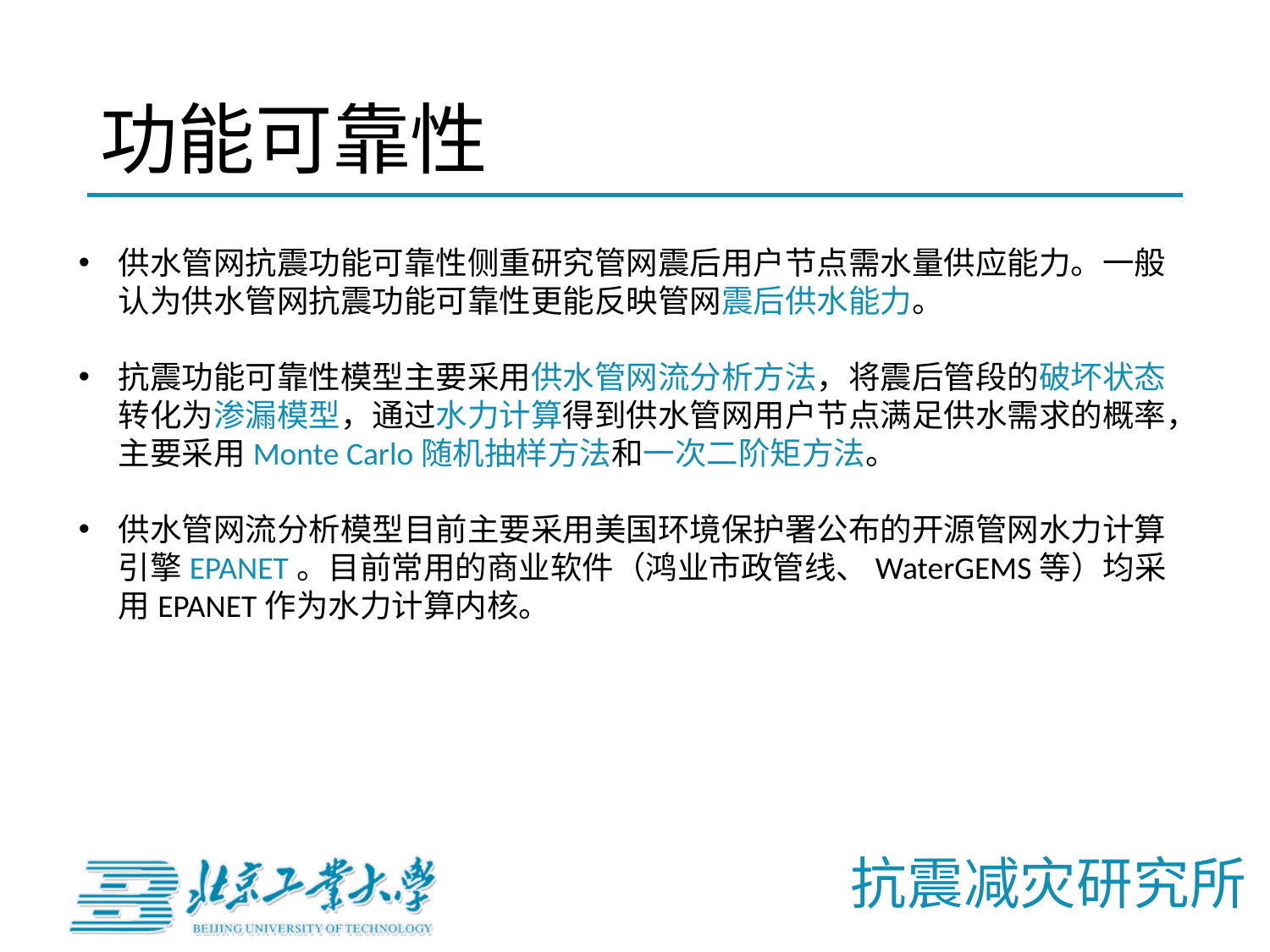

# 功能可靠性
供水管网抗震功能可靠性侧重研究管网震后用户节点需水量供应能力。一般认为供水管网抗震功能可靠性更能反映管网震后供水能力。

抗震功能可靠性模型主要采用供水管网流分析方法，将震后管段的破坏状态转化为渗漏模型，通过水力计算得到供水管网用户节点满足供水需求的概率，主要采用Monte Carlo随机抽样方法和一次二阶矩方法。

供水管网流分析模型目前主要采用美国环境保护署公布的开源管网水力计算引擎EPANET。目前常用的商业软件（鸿业市政管线、WaterGEMS等）均采用EPANET作为水力计算内核。